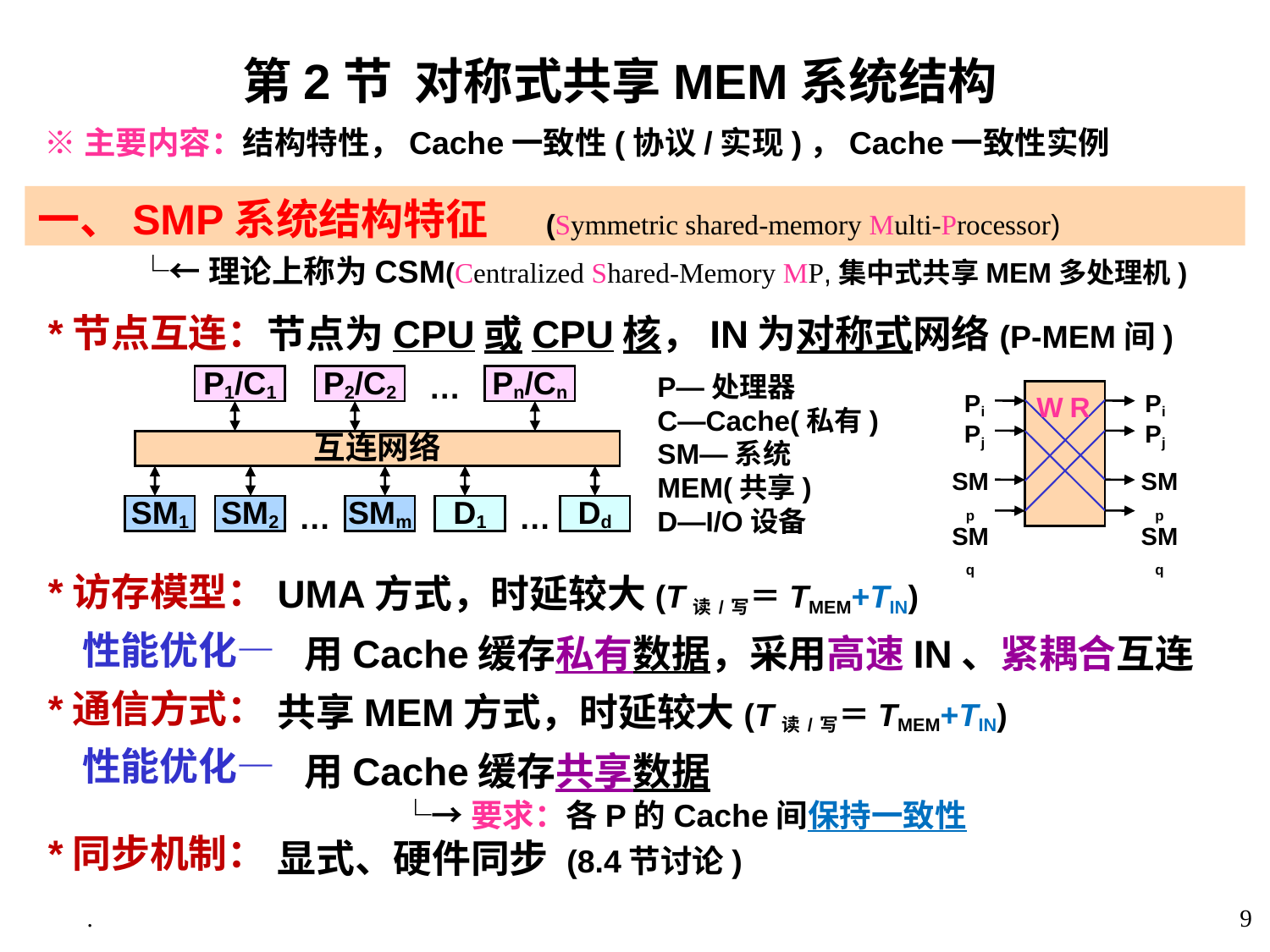

第2节  对称式共享MEM系统结构
 ※主要内容：结构特性，Cache一致性(协议/实现)，Cache一致性实例
一、SMP系统结构特征     (Symmetric shared-memory Multi-Processor)
└←理论上称为CSM(Centralized Shared-Memory MP,集中式共享MEM多处理机)
 *节点互连：

 *访存模型：
    性能优化—
 *通信方式：
    性能优化—

 *同步机制：
节点为CPU或CPU核，IN为对称式网络(P-MEM间)
P1/C1
P2/C2
…
Pn/Cn
P—处理器
C—Cache(私有)
SM—系统MEM(共享)
D—I/O设备

互连网络

…
…
SM1
SM2
SMm
D1
Dd

Pi
Pj
Pi
Pj
W
R

SMp
SMq
SMp
SMq
UMA方式，时延较大(T读/写＝TMEM+TIN)
  用Cache缓存私有数据，采用高速IN、紧耦合互连
共享MEM方式，时延较大(T读/写＝TMEM+TIN)
  用Cache缓存共享数据
                 └→要求：各P的Cache间保持一致性
显式、硬件同步 (8.4节讨论)
.
9